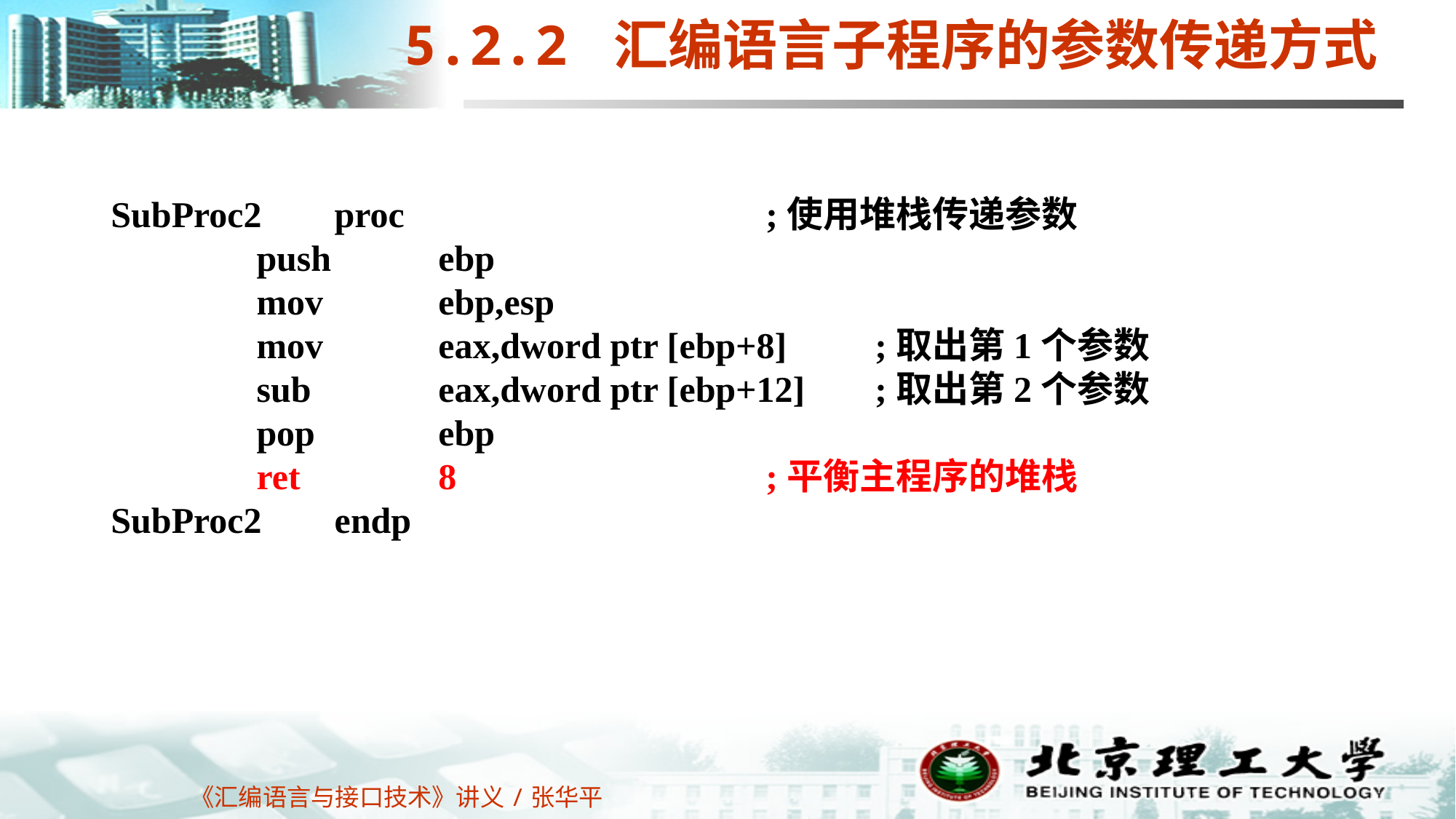

5.2.2 汇编语言子程序的参数传递方式
SubProc2        proc                            	;使用堆栈传递参数
                push    	ebp
                mov     	ebp,esp
                mov    	eax,dword ptr [ebp+8]	;取出第1个参数
                sub     	eax,dword ptr [ebp+12]	;取出第2个参数
                pop     	ebp
                ret     	8                       	;平衡主程序的堆栈
SubProc2        endp